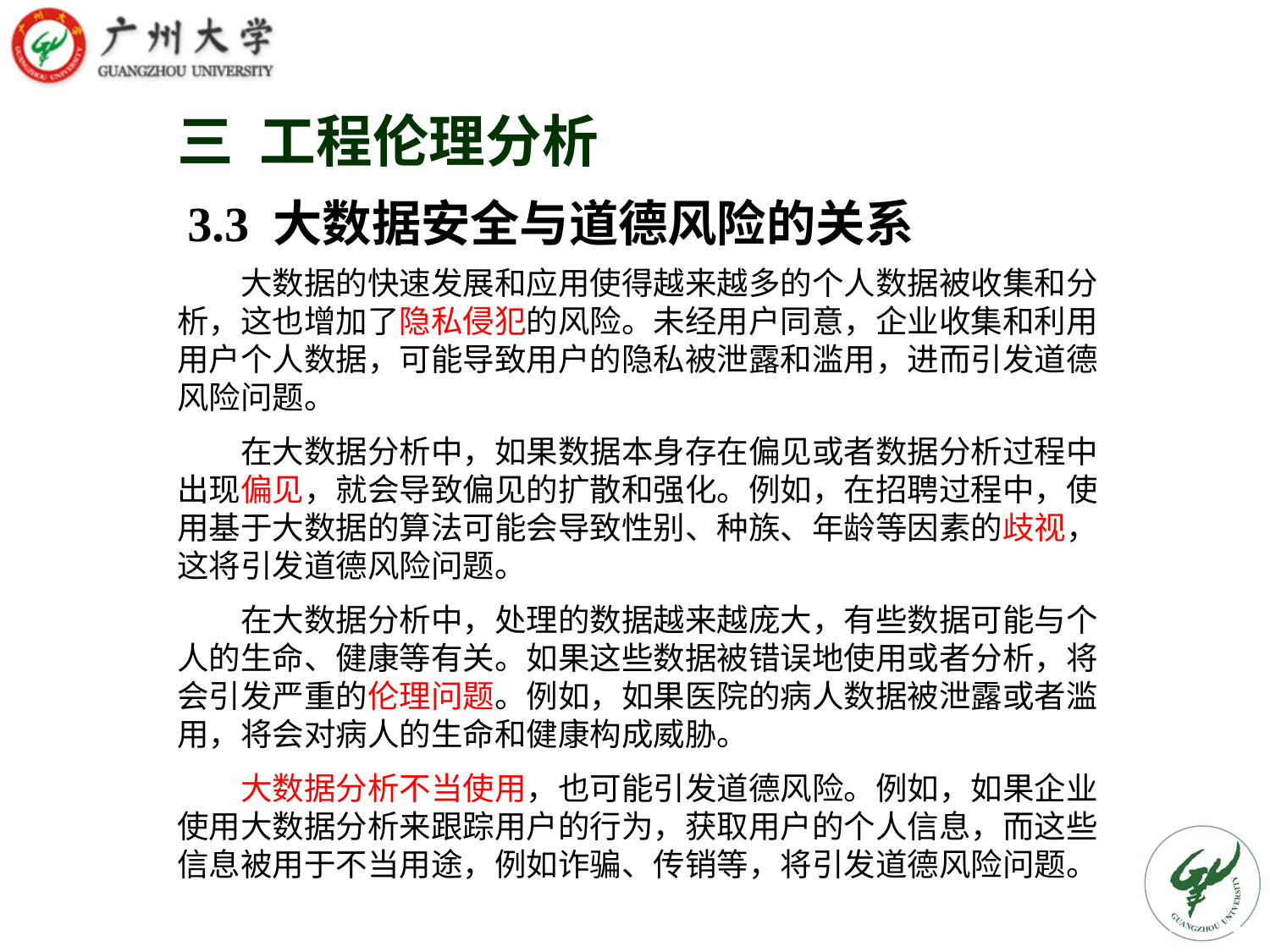

# 三  工程伦理分析
3.3 大数据安全与道德风险的关系
大数据的快速发展和应用使得越来越多的个人数据被收集和分析，这也增加了隐私侵犯的风险。未经用户同意，企业收集和利用用户个人数据，可能导致用户的隐私被泄露和滥用，进而引发道德风险问题。
在大数据分析中，如果数据本身存在偏见或者数据分析过程中出现偏见，就会导致偏见的扩散和强化。例如，在招聘过程中，使用基于大数据的算法可能会导致性别、种族、年龄等因素的歧视，这将引发道德风险问题。
在大数据分析中，处理的数据越来越庞大，有些数据可能与个人的生命、健康等有关。如果这些数据被错误地使用或者分析，将会引发严重的伦理问题。例如，如果医院的病人数据被泄露或者滥用，将会对病人的生命和健康构成威胁。
大数据分析不当使用，也可能引发道德风险。例如，如果企业使用大数据分析来跟踪用户的行为，获取用户的个人信息，而这些信息被用于不当用途，例如诈骗、传销等，将引发道德风险问题。
15